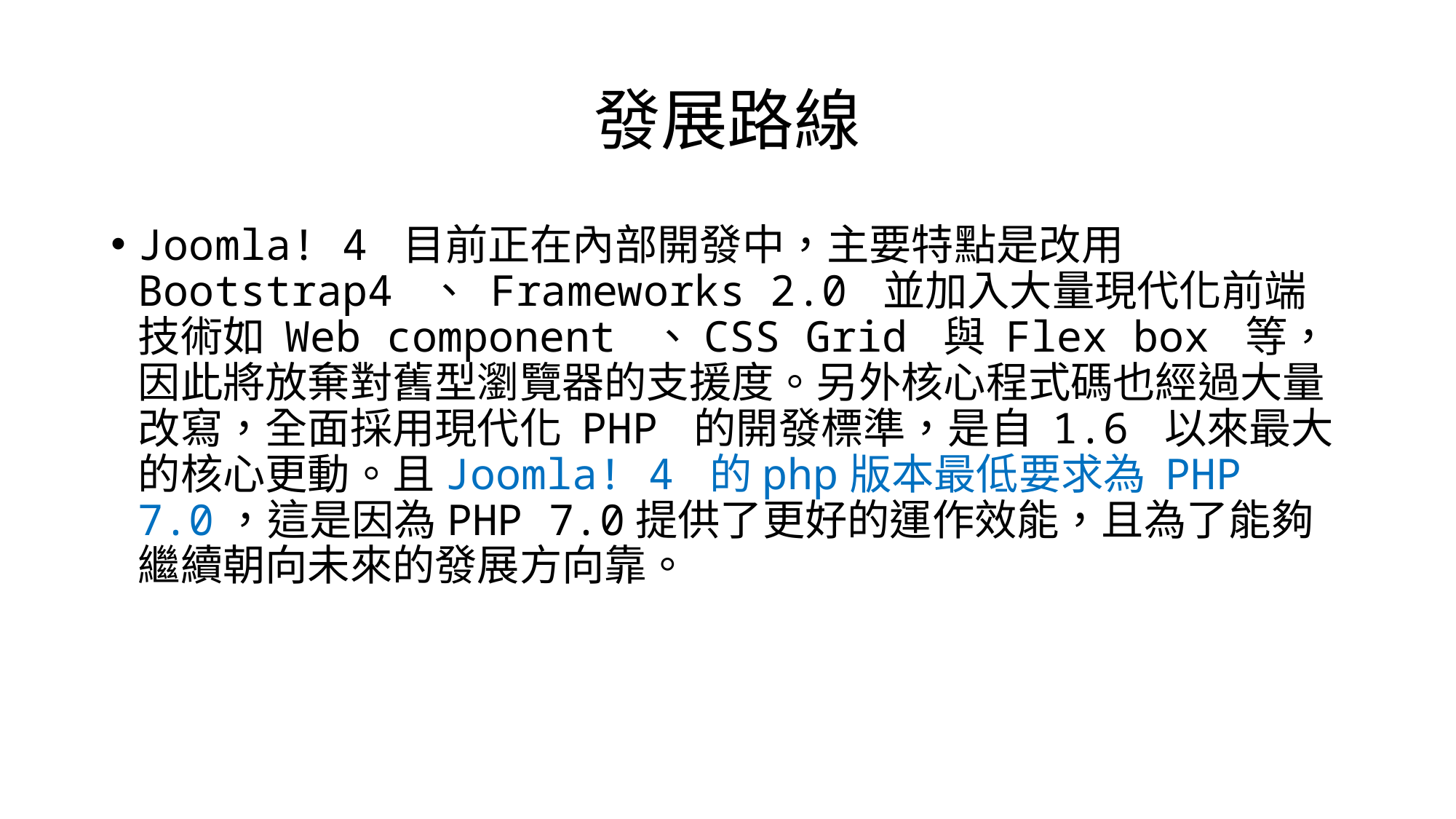

# 發展路線
Joomla! 4 目前正在內部開發中，主要特點是改用 Bootstrap4 、 Frameworks 2.0 並加入大量現代化前端技術如 Web component 、CSS Grid 與 Flex box 等，因此將放棄對舊型瀏覽器的支援度。另外核心程式碼也經過大量改寫，全面採用現代化 PHP 的開發標準，是自 1.6 以來最大的核心更動。且Joomla! 4 的php版本最低要求為 PHP 7.0，這是因為PHP 7.0提供了更好的運作效能，且為了能夠繼續朝向未來的發展方向靠。